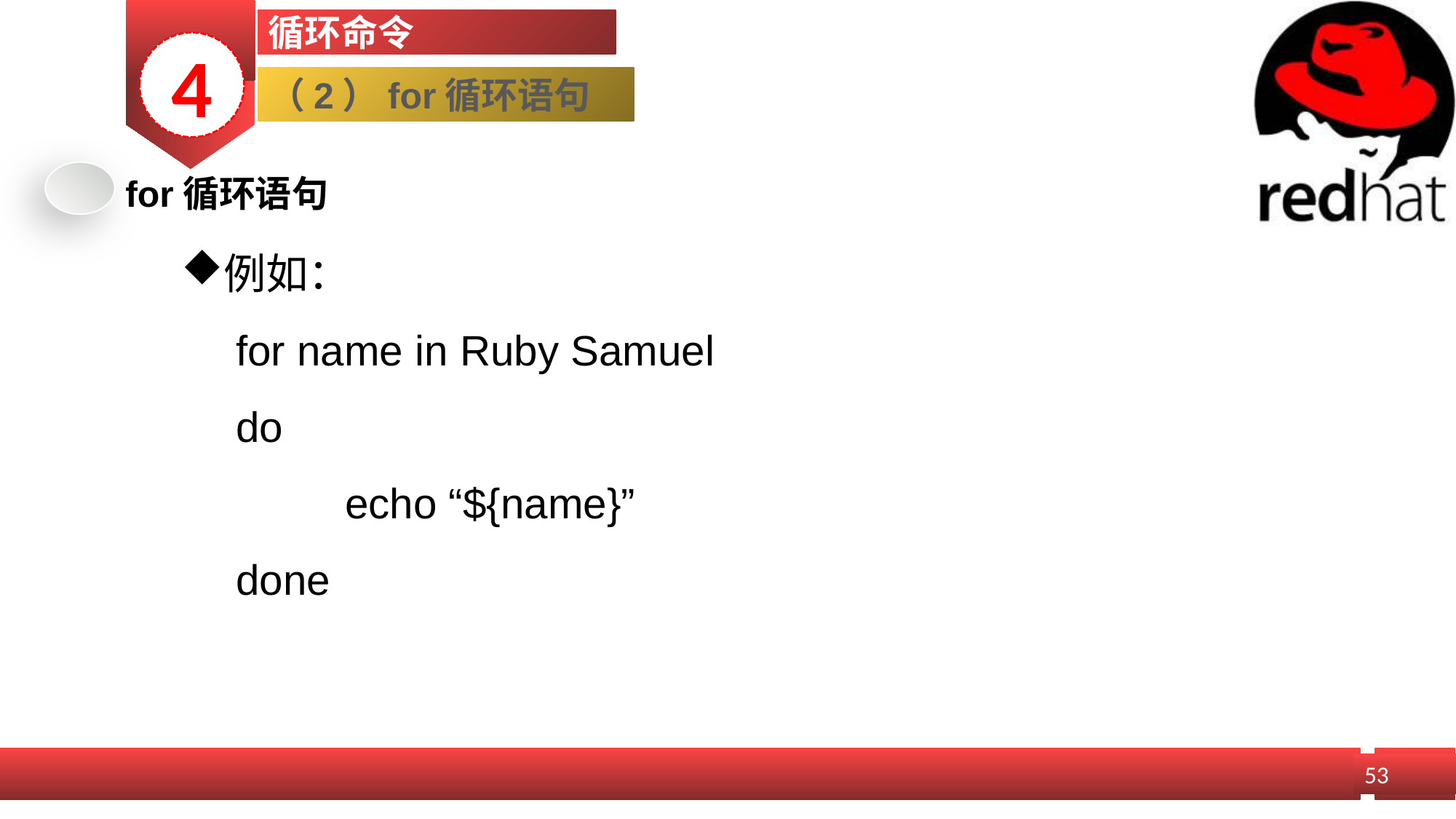

循环命令
4
（2）for循环语句

for循环语句
例如：
　　	for name in Ruby Samuel
	do
　　		echo “${name}”
	done